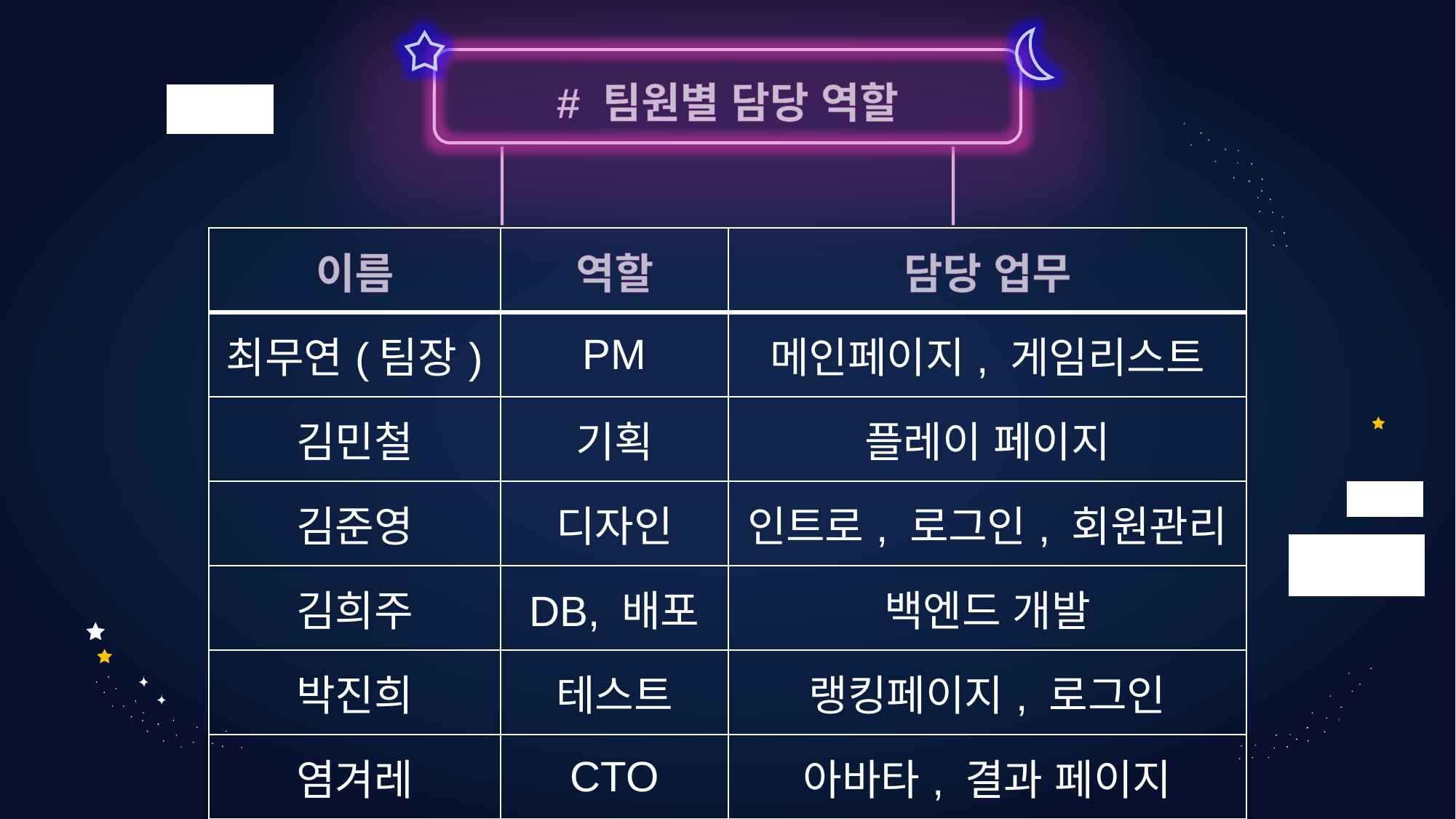

# 팀원별 담당 역할

| 이름 | 역할 | 담당 업무 |
| --- | --- | --- |
| 최무연(팀장) | PM | 메인페이지, 게임리스트 |
| 김민철 | 기획 | 플레이 페이지 |
| 김준영 | 디자인 | 인트로, 로그인, 회원관리 |
| 김희주 | DB, 배포 | 백엔드 개발 |
| 박진희 | 테스트 | 랭킹페이지, 로그인 |
| 염겨레 | CTO | 아바타, 결과 페이지 |